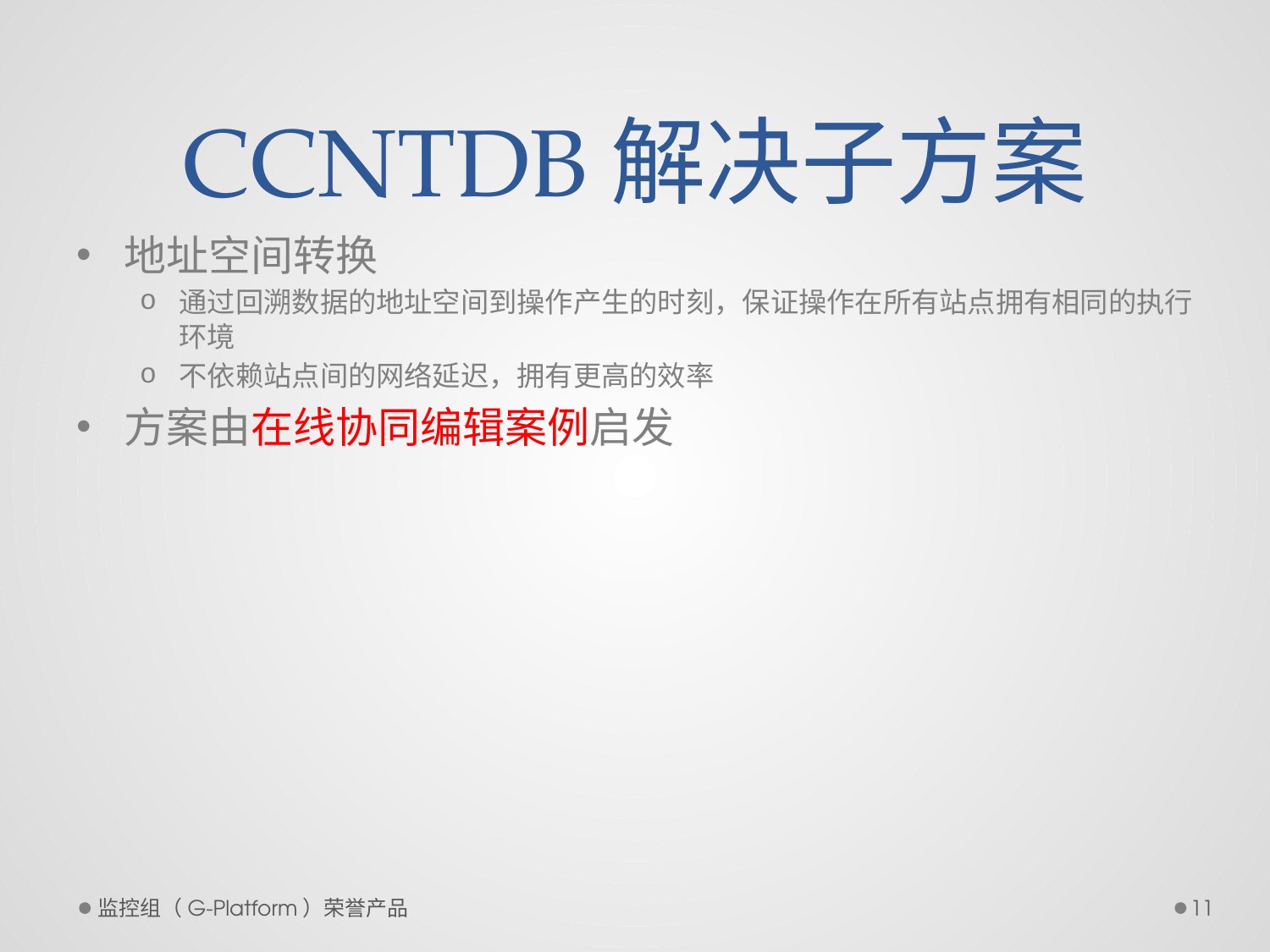

# CCNTDB解决子方案
地址空间转换
通过回溯数据的地址空间到操作产生的时刻，保证操作在所有站点拥有相同的执行环境
不依赖站点间的网络延迟，拥有更高的效率
方案由在线协同编辑案例启发
监控组（G-Platform）荣誉产品
11